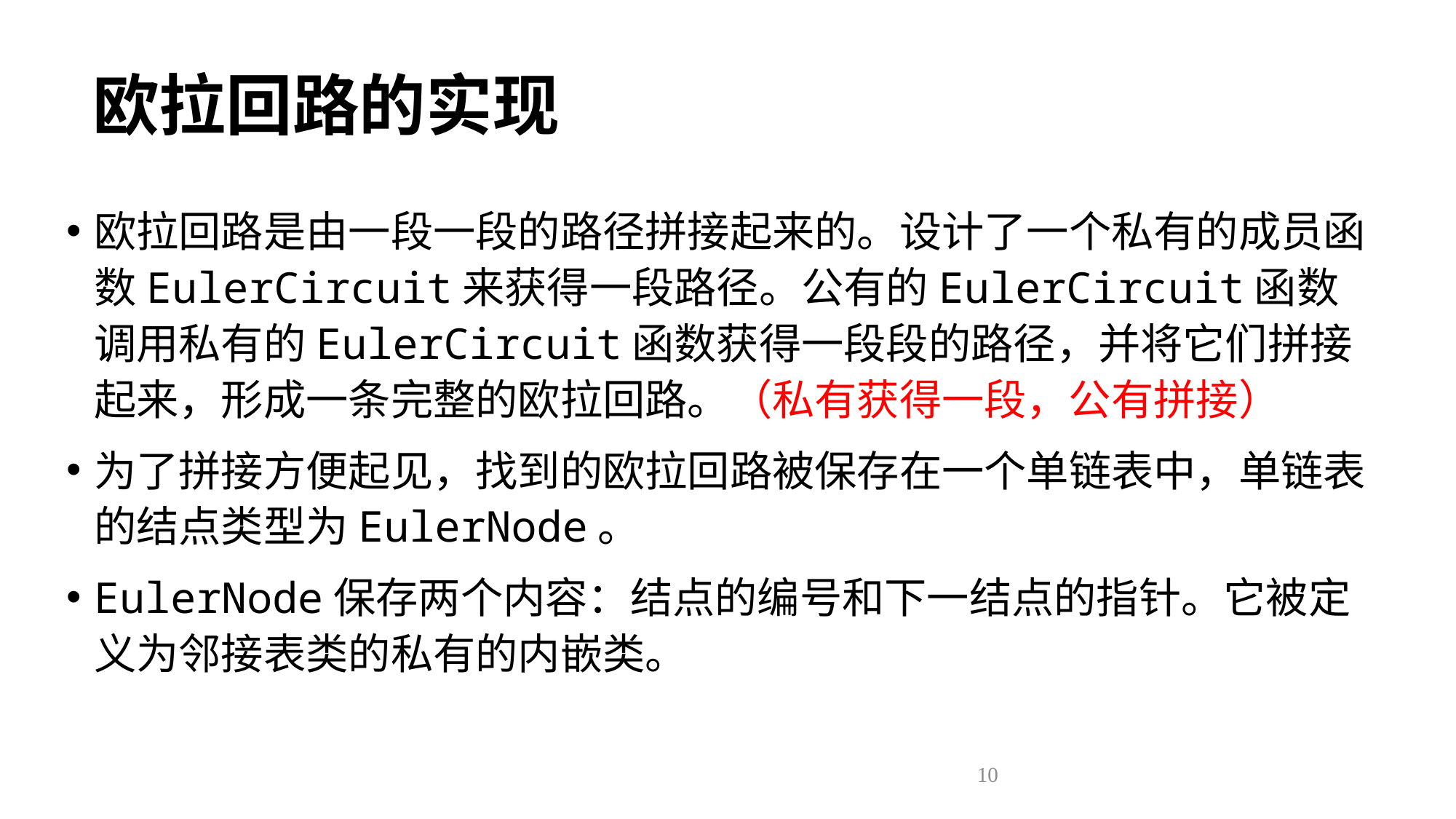

# 欧拉回路的实现
欧拉回路是由一段一段的路径拼接起来的。设计了一个私有的成员函数EulerCircuit来获得一段路径。公有的EulerCircuit函数调用私有的EulerCircuit函数获得一段段的路径，并将它们拼接起来，形成一条完整的欧拉回路。（私有获得一段，公有拼接）
为了拼接方便起见，找到的欧拉回路被保存在一个单链表中，单链表的结点类型为EulerNode。
EulerNode保存两个内容：结点的编号和下一结点的指针。它被定义为邻接表类的私有的内嵌类。
10